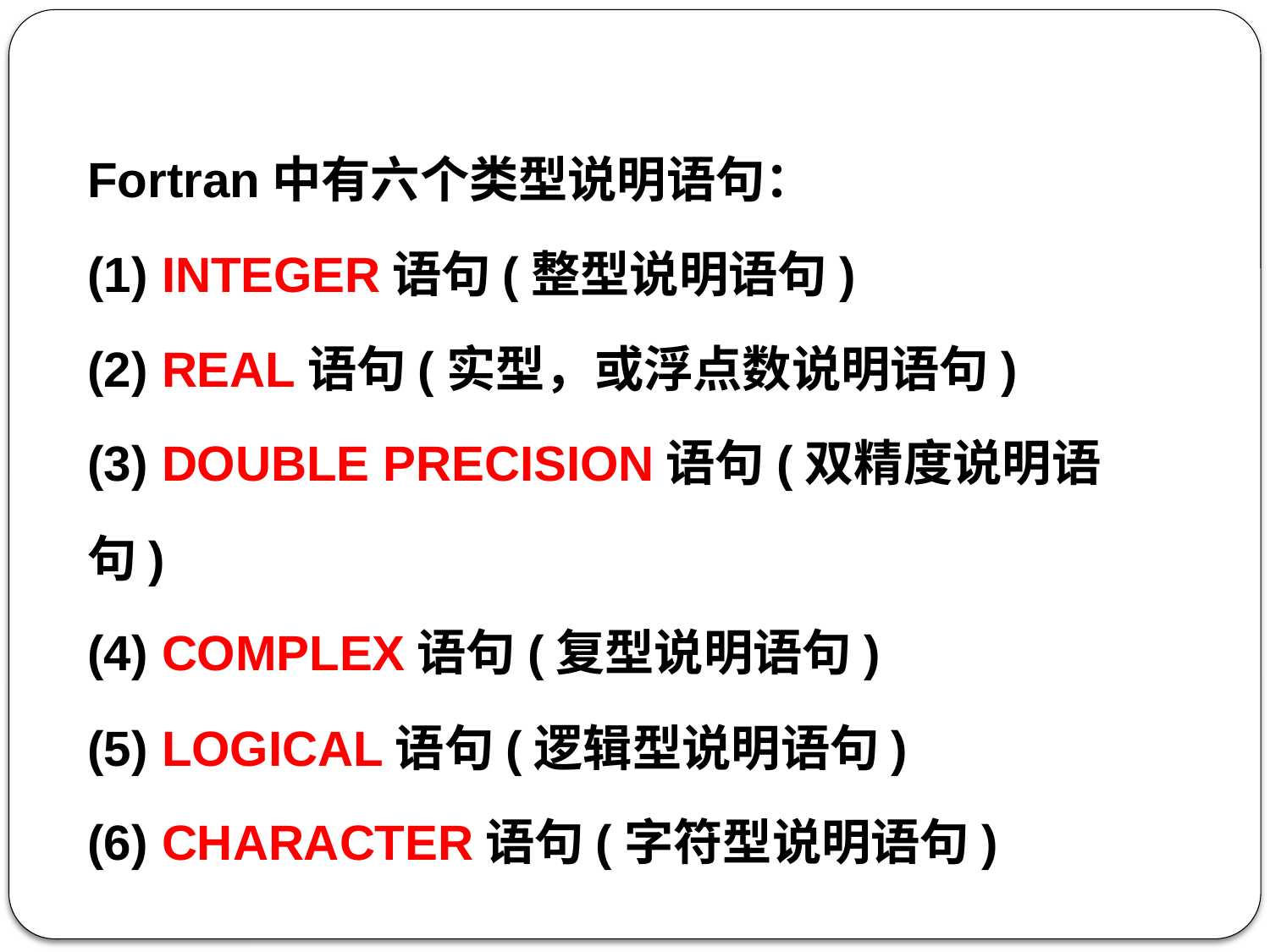

Fortran中有六个类型说明语句：
(1) INTEGER语句(整型说明语句)
(2) REAL语句(实型，或浮点数说明语句)
(3) DOUBLE PRECISION语句(双精度说明语句)
(4) COMPLEX语句(复型说明语句)
(5) LOGICAL语句(逻辑型说明语句)
(6) CHARACTER语句(字符型说明语句)